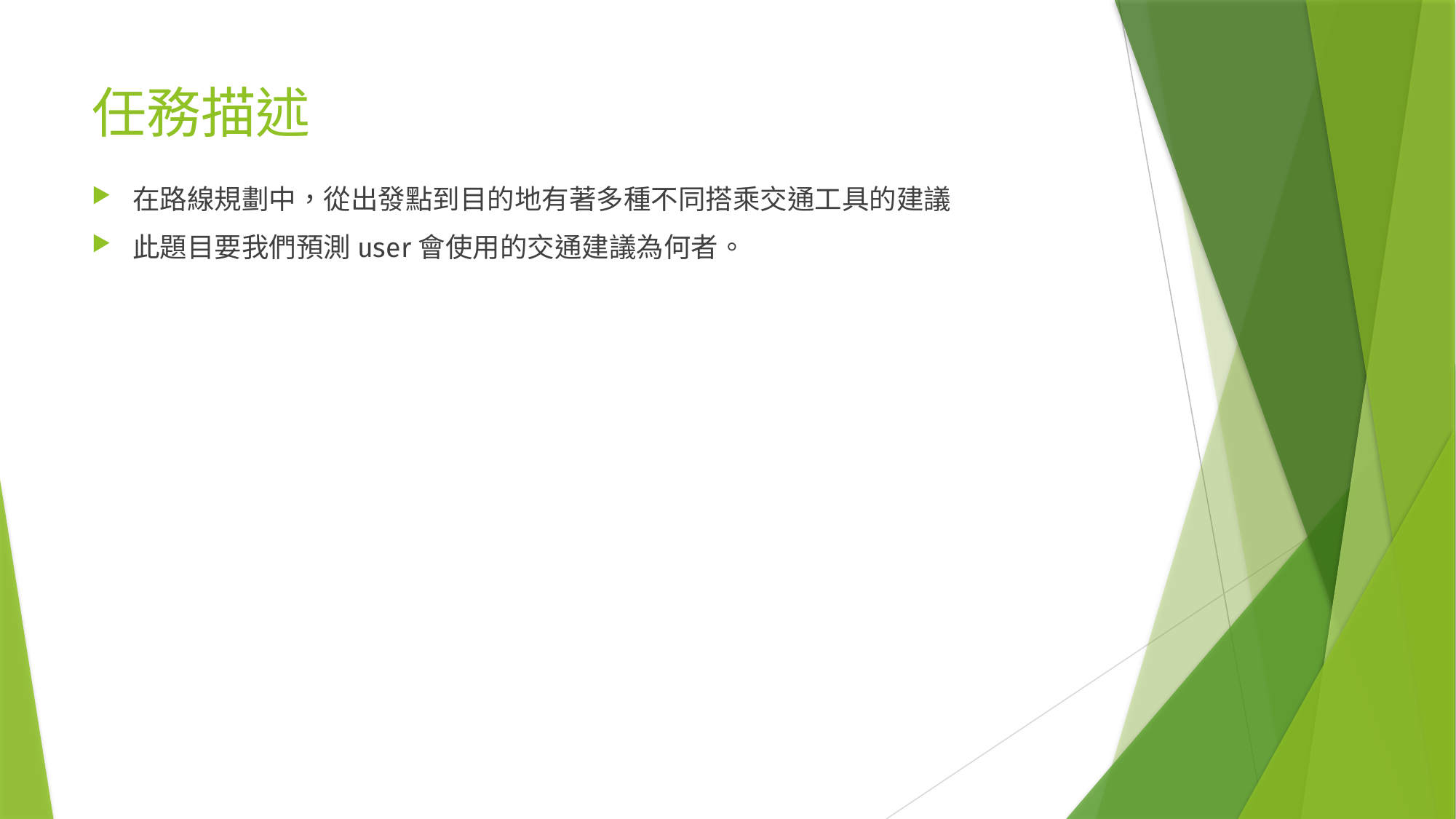

# 任務描述
在路線規劃中，從出發點到目的地有著多種不同搭乘交通工具的建議
此題目要我們預測user會使用的交通建議為何者。